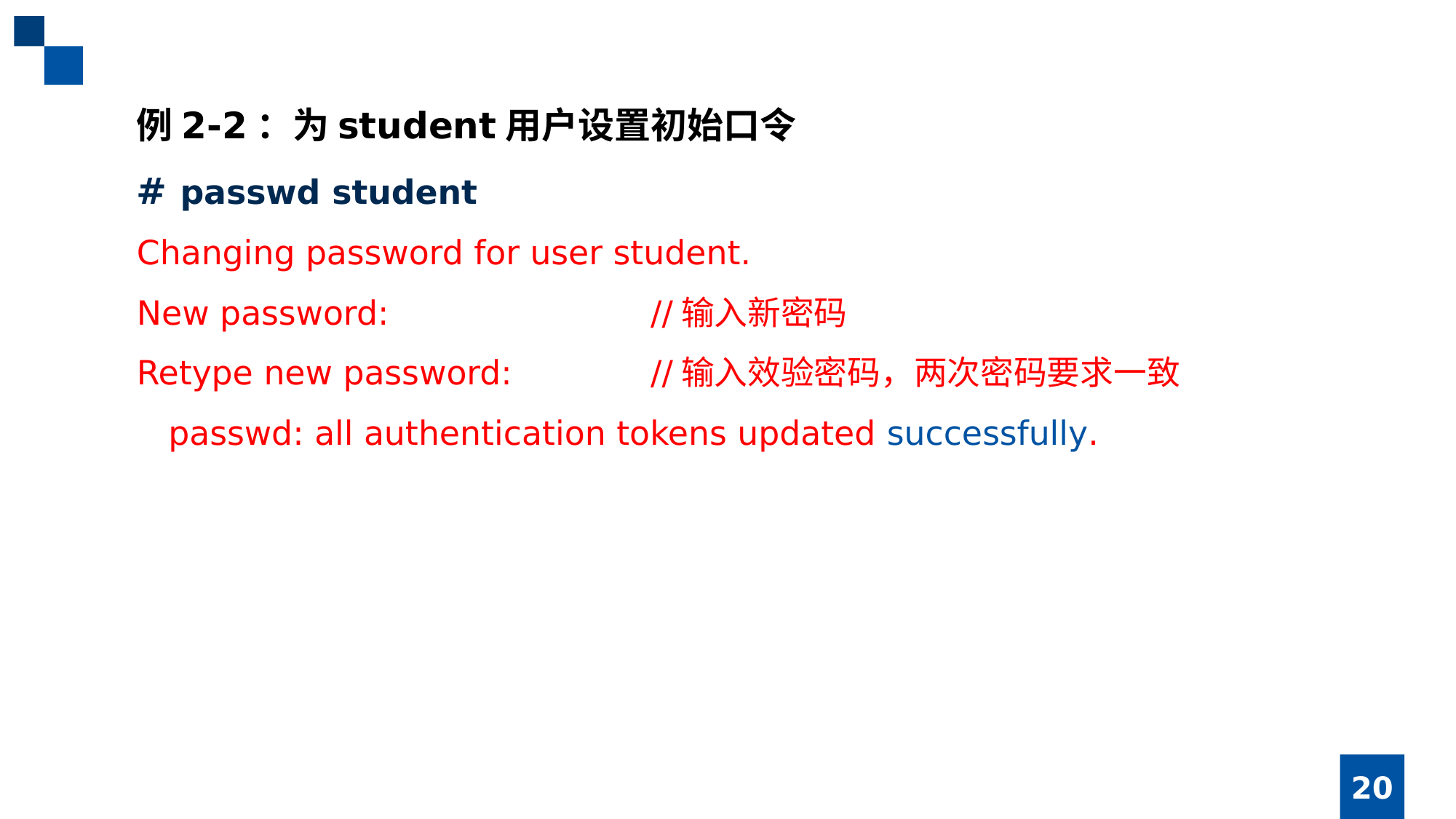

例2-2：为student用户设置初始口令
# passwd student
Changing password for user student.
New password: 			//输入新密码
Retype new password: 		//输入效验密码，两次密码要求一致
   passwd: all authentication tokens updated successfully.
20